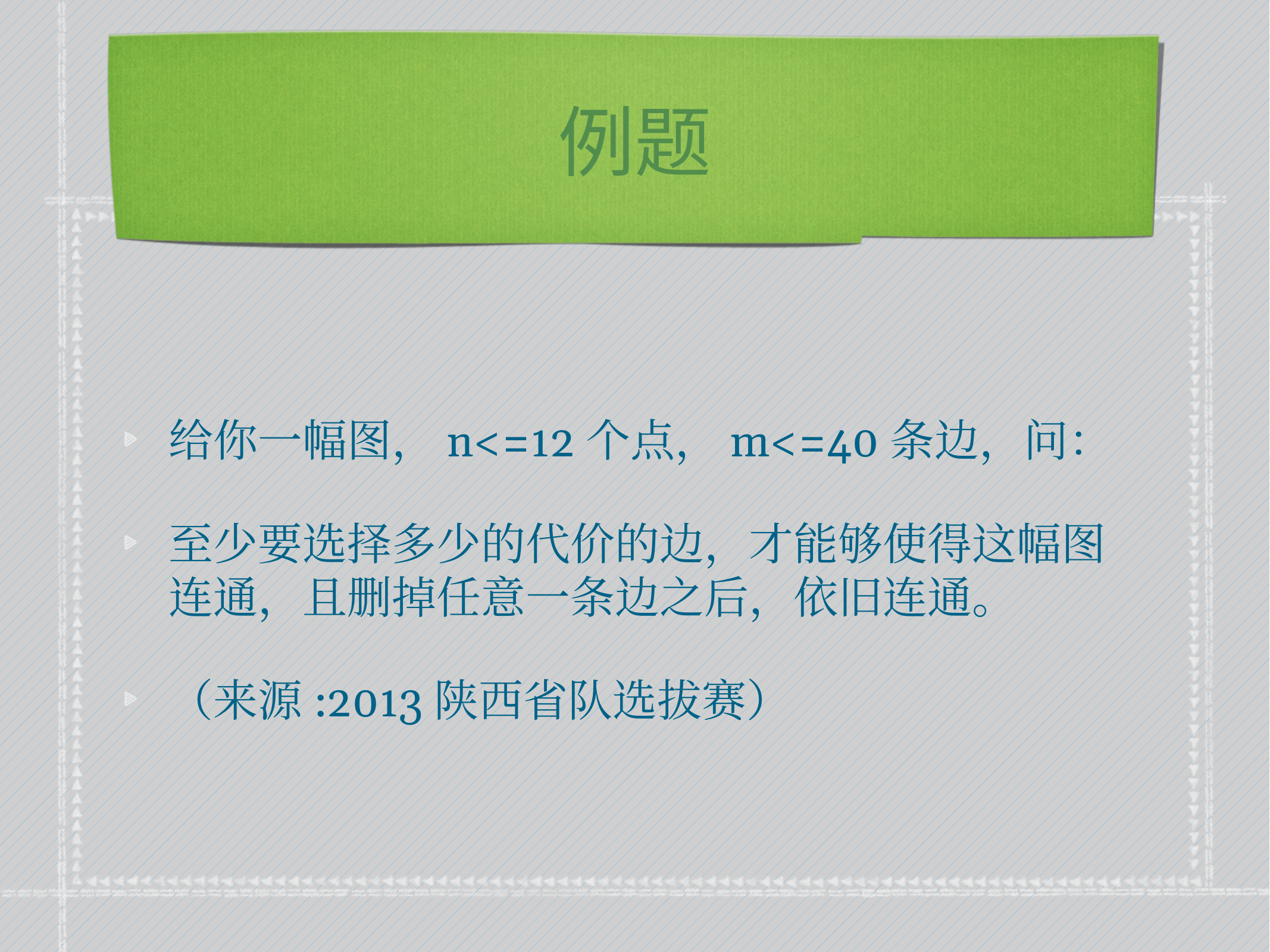

# 例题
给你一幅图，n<=12个点，m<=40条边，问：
至少要选择多少的代价的边，才能够使得这幅图连通，且删掉任意一条边之后，依旧连通。
（来源:2013陕西省队选拔赛）